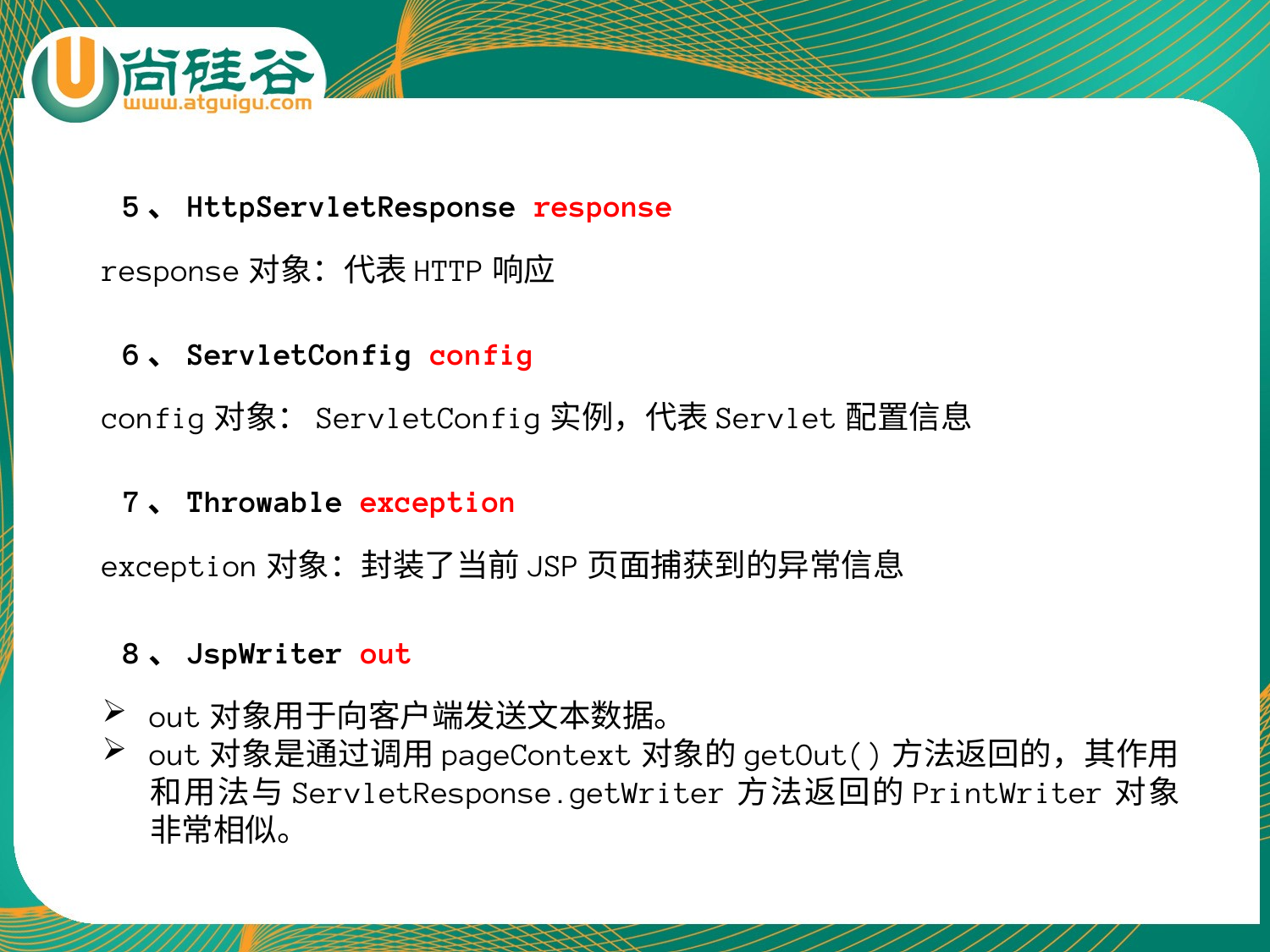

5、HttpServletResponse response
response对象：代表HTTP响应
6、ServletConfig config
config对象：ServletConfig实例，代表Servlet配置信息
7、Throwable exception
exception对象：封装了当前JSP页面捕获到的异常信息
8、JspWriter out
out对象用于向客户端发送文本数据。
out对象是通过调用pageContext对象的getOut()方法返回的，其作用和用法与ServletResponse.getWriter方法返回的PrintWriter对象非常相似。